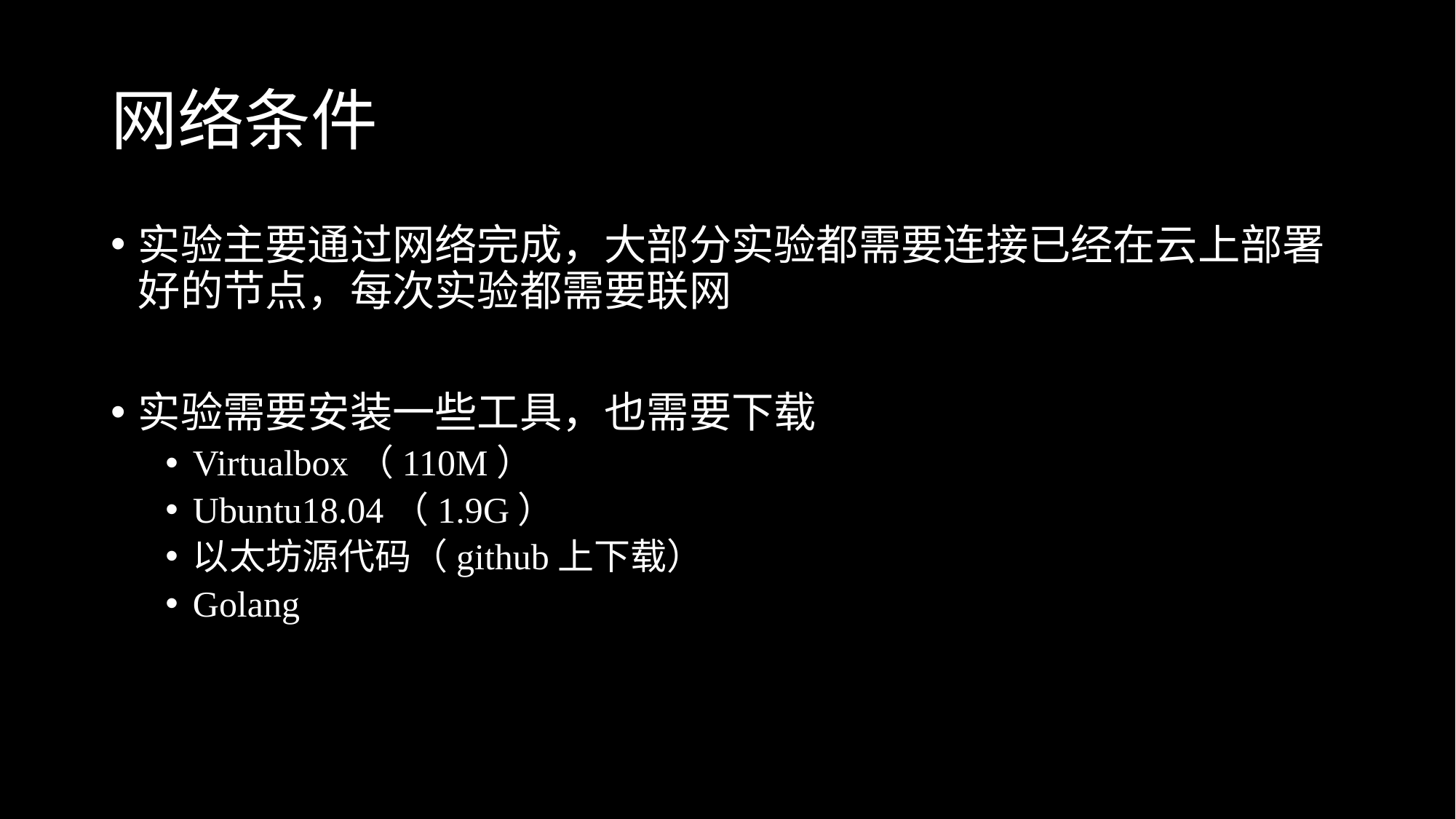

# 网络条件
实验主要通过网络完成，大部分实验都需要连接已经在云上部署好的节点，每次实验都需要联网

实验需要安装一些工具，也需要下载
Virtualbox（110M）
Ubuntu18.04（1.9G）
以太坊源代码（github上下载）
Golang